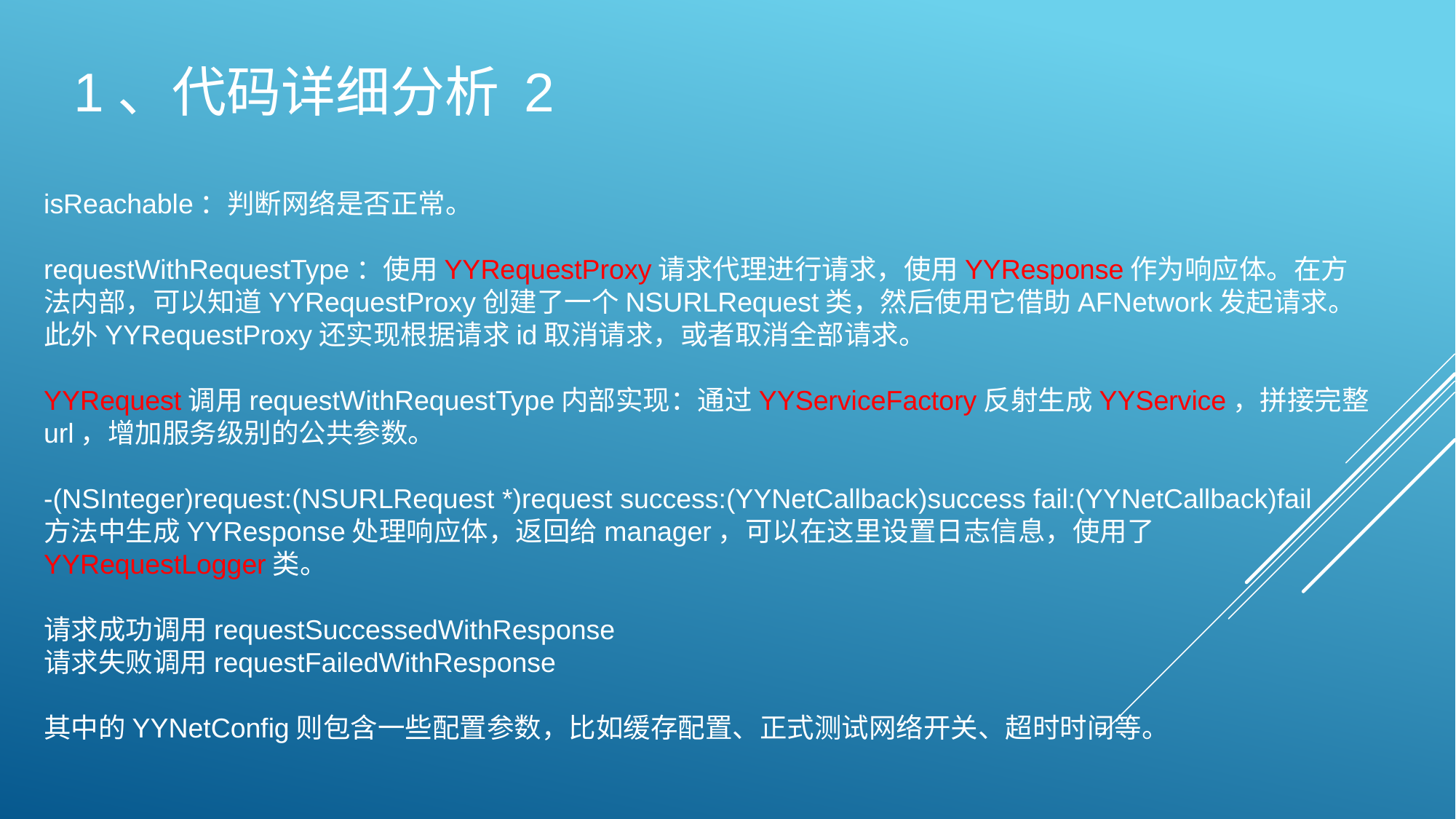

# 1、代码详细分析 2
isReachable：判断网络是否正常。

requestWithRequestType：使用YYRequestProxy请求代理进行请求，使用YYResponse作为响应体。在方法内部，可以知道YYRequestProxy创建了一个NSURLRequest类，然后使用它借助AFNetwork发起请求。此外YYRequestProxy还实现根据请求id取消请求，或者取消全部请求。

YYRequest调用requestWithRequestType内部实现：通过YYServiceFactory反射生成YYService，拼接完整url，增加服务级别的公共参数。

-(NSInteger)request:(NSURLRequest *)request success:(YYNetCallback)success fail:(YYNetCallback)fail
方法中生成YYResponse处理响应体，返回给manager，可以在这里设置日志信息，使用了YYRequestLogger类。

请求成功调用requestSuccessedWithResponse
请求失败调用requestFailedWithResponse

其中的YYNetConfig则包含一些配置参数，比如缓存配置、正式测试网络开关、超时时间等。